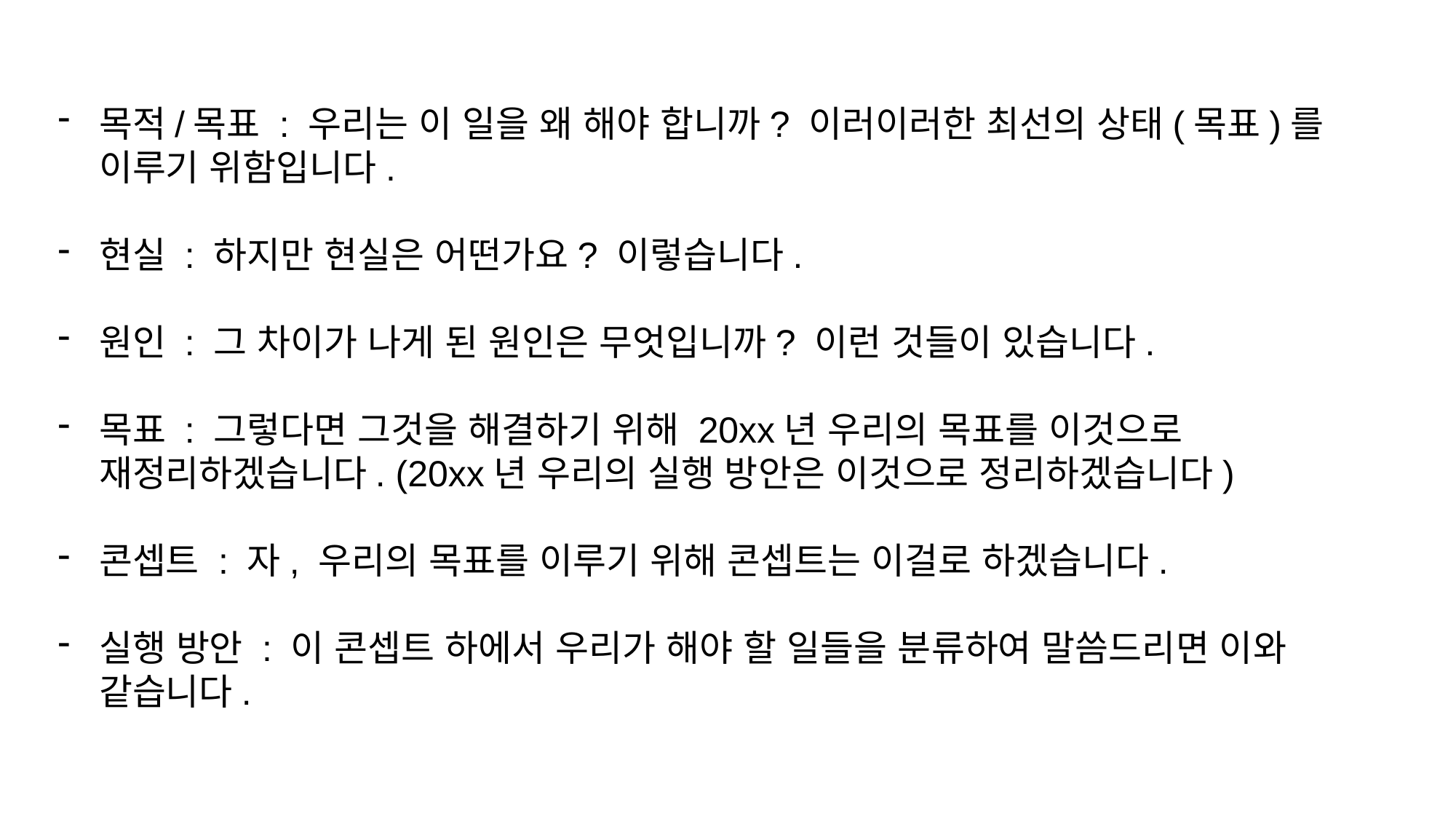

목적/목표 : 우리는 이 일을 왜 해야 합니까? 이러이러한 최선의 상태(목표)를 이루기 위함입니다.

현실 : 하지만 현실은 어떤가요? 이렇습니다.

원인 : 그 차이가 나게 된 원인은 무엇입니까? 이런 것들이 있습니다.

목표 : 그렇다면 그것을 해결하기 위해 20xx년 우리의 목표를 이것으로 재정리하겠습니다. (20xx년 우리의 실행 방안은 이것으로 정리하겠습니다)

콘셉트 : 자, 우리의 목표를 이루기 위해 콘셉트는 이걸로 하겠습니다.

실행 방안 : 이 콘셉트 하에서 우리가 해야 할 일들을 분류하여 말씀드리면 이와 같습니다.